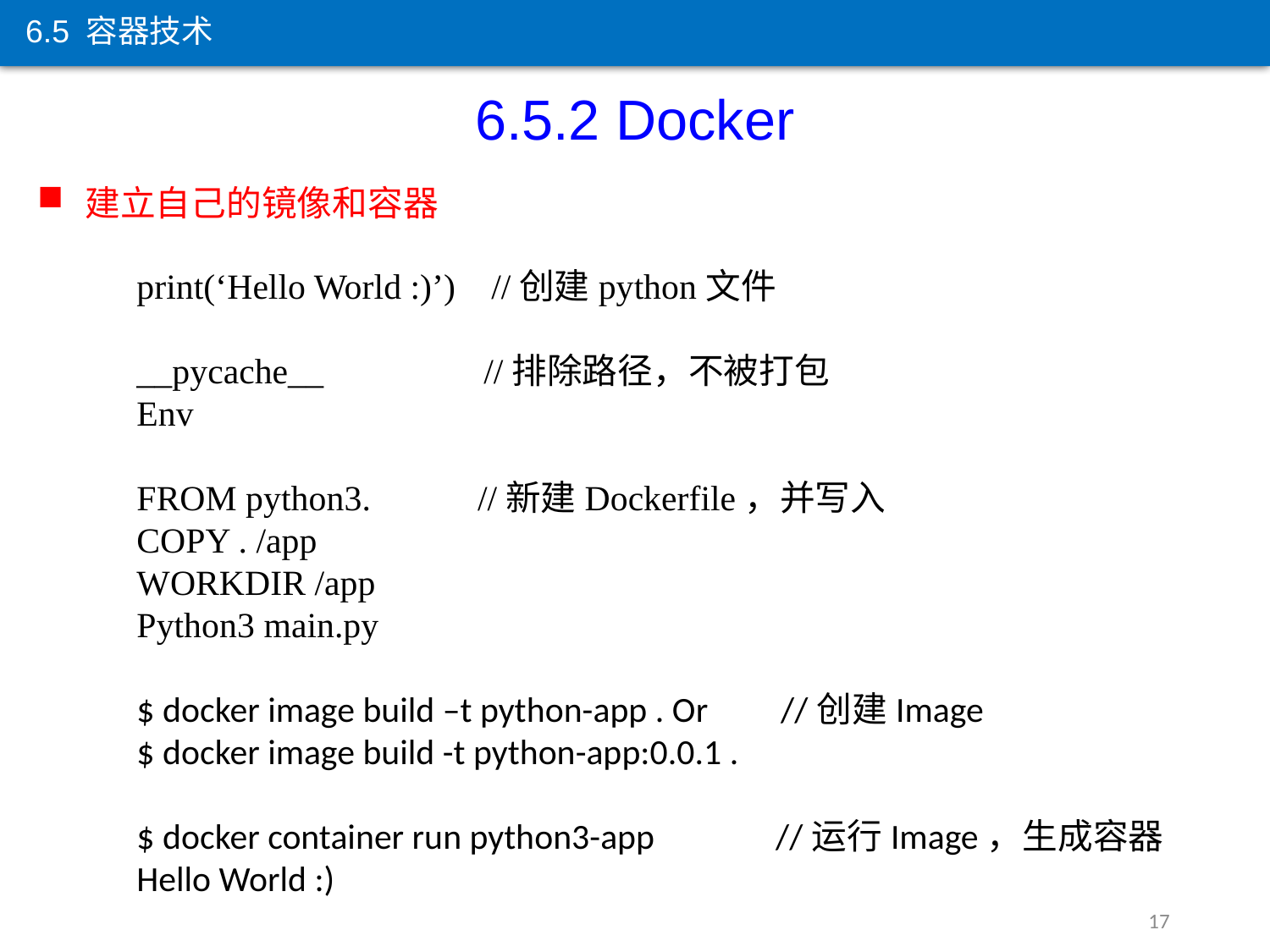

6.5 容器技术
6.5.2 Docker
建立自己的镜像和容器

print(‘Hello World :)’)    //创建python文件

__pycache__                  //排除路径，不被打包
Env

FROM python3.            //新建Dockerfile，并写入
COPY . /app
WORKDIR /app
Python3 main.py

$ docker image build –t python-app . Or         //创建Image
$ docker image build -t python-app:0.0.1 .

$ docker container run python3-app               //运行Image，生成容器
Hello World :)
17